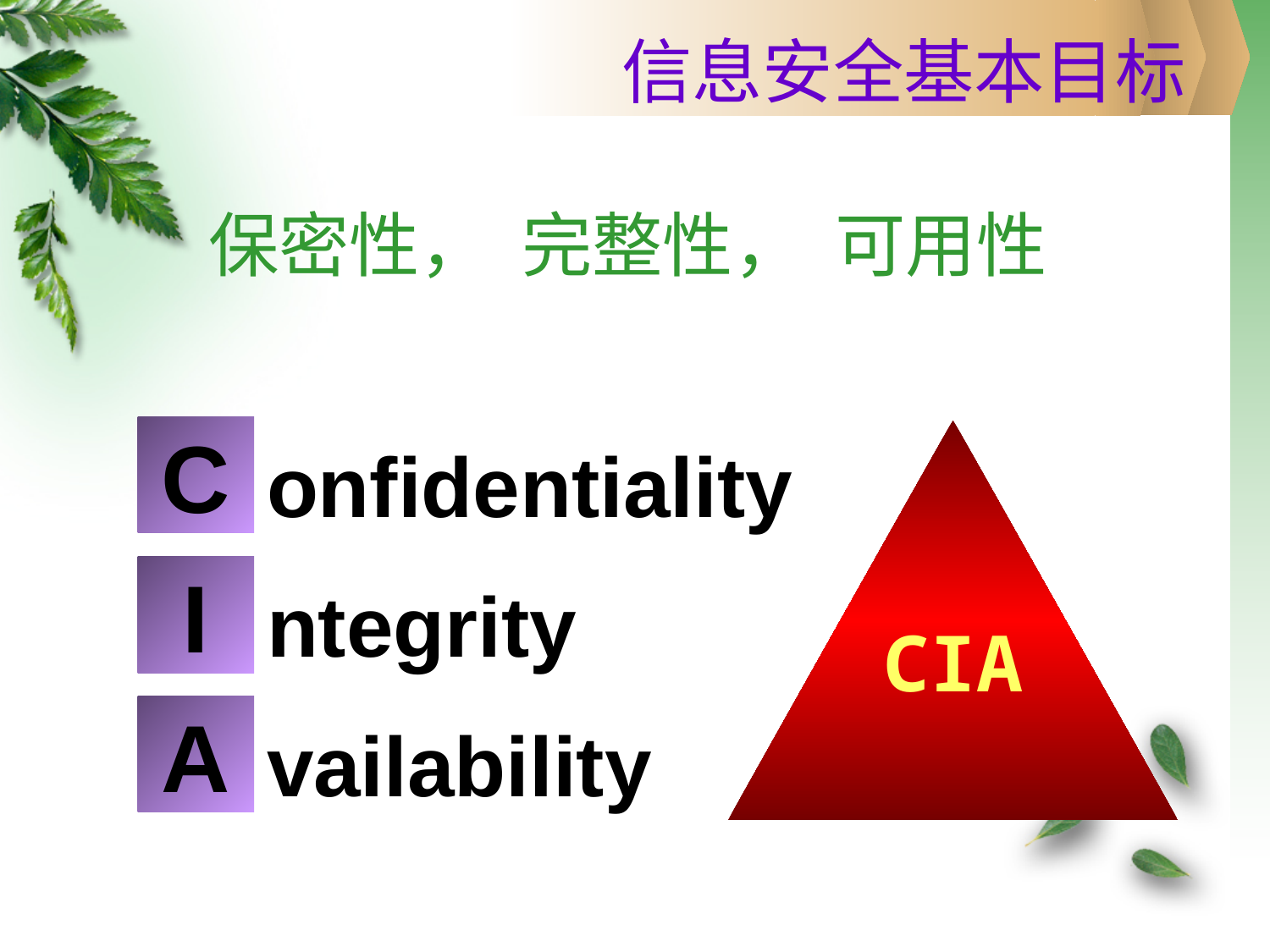

信息安全基本目标
保密性，  完整性，  可用性
C
onfidentiality
I
ntegrity
A
vailability

CIA
22